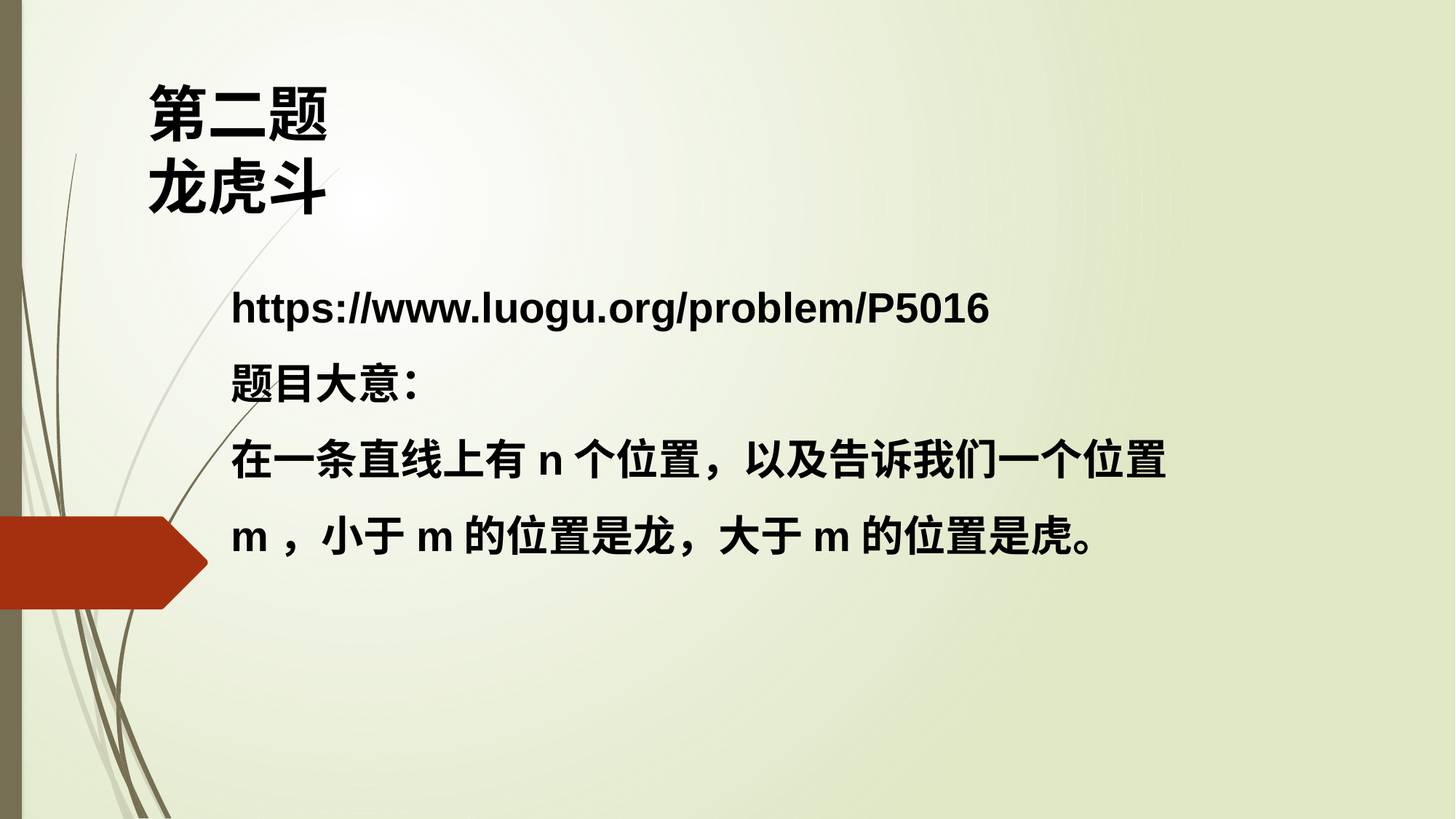

第二题
龙虎斗
https://www.luogu.org/problem/P5016
题目大意：
在一条直线上有n个位置，以及告诉我们一个位置m，小于m的位置是龙，大于m的位置是虎。